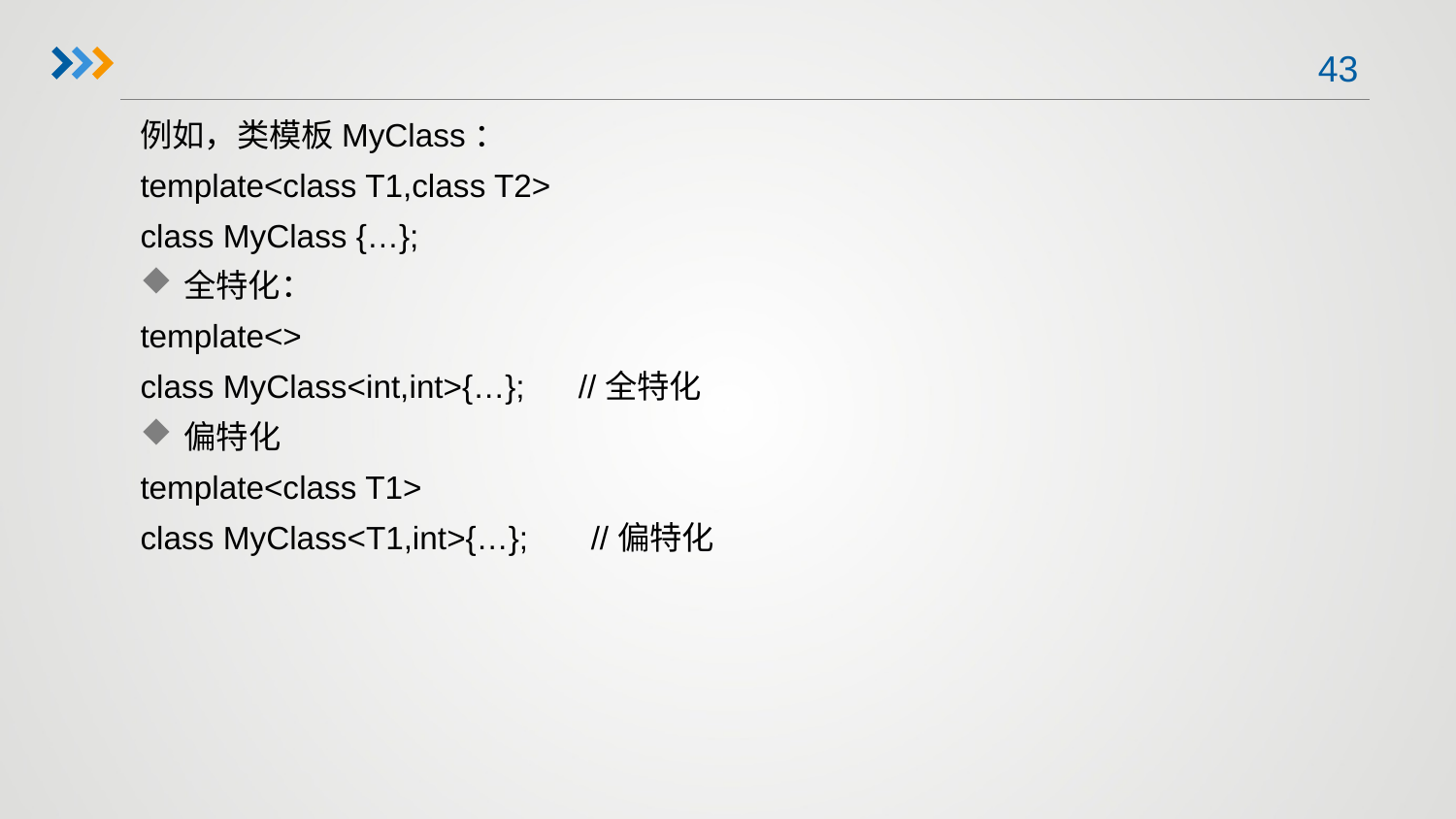

例如，类模板MyClass：
template<class T1,class T2>
class MyClass {…};
全特化：
template<>
class MyClass<int,int>{…};      //全特化
偏特化
template<class T1>
class MyClass<T1,int>{…};       //偏特化